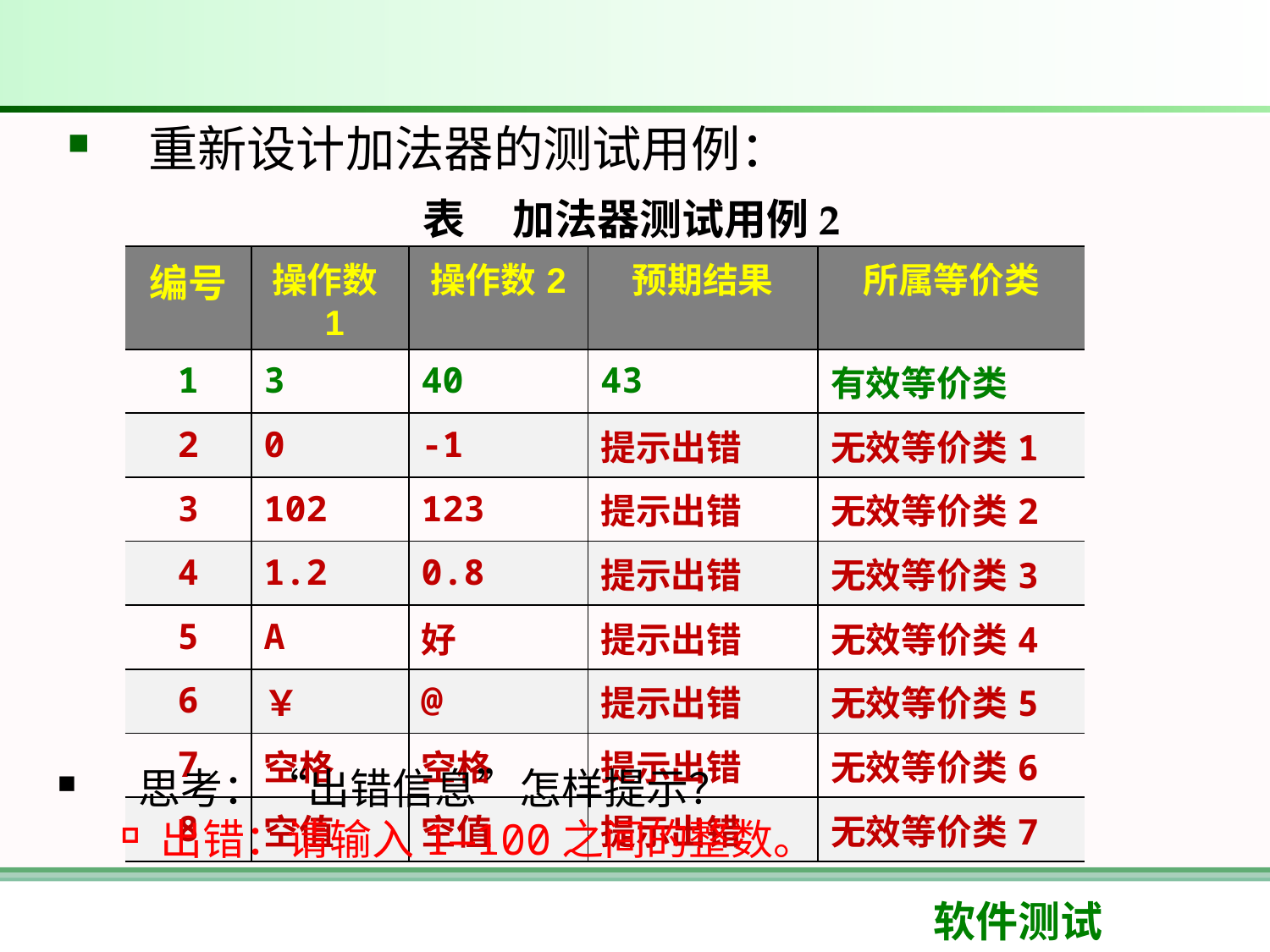

重新设计加法器的测试用例：
表     加法器测试用例2
| 编号 | 操作数1 | 操作数2 | 预期结果 | 所属等价类 |
| --- | --- | --- | --- | --- |
| 1 | 3 | 40 | 43 | 有效等价类 |
| 2 | 0 | -1 | 提示出错 | 无效等价类1 |
| 3 | 102 | 123 | 提示出错 | 无效等价类2 |
| 4 | 1.2 | 0.8 | 提示出错 | 无效等价类3 |
| 5 | A | 好 | 提示出错 | 无效等价类4 |
| 6 | ￥ | @ | 提示出错 | 无效等价类5 |
| 7 | 空格 | 空格 | 提示出错 | 无效等价类6 |
| 8 | 空值 | 空值 | 提示出错 | 无效等价类7 |
思考：“出错信息”怎样提示？
出错：请输入1—100之间的整数。